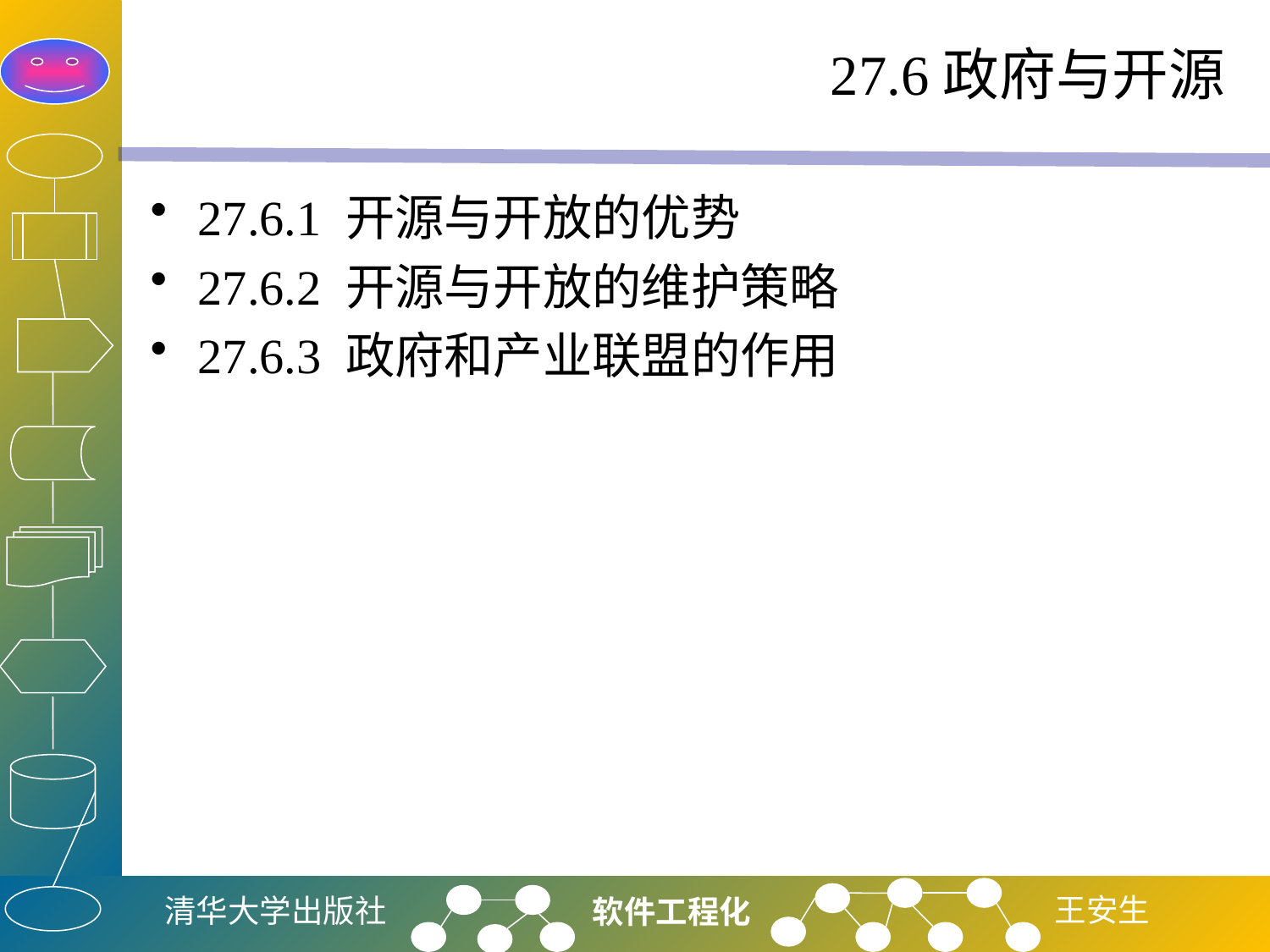

# 27.6政府与开源
27.6.1 开源与开放的优势
27.6.2 开源与开放的维护策略
27.6.3 政府和产业联盟的作用